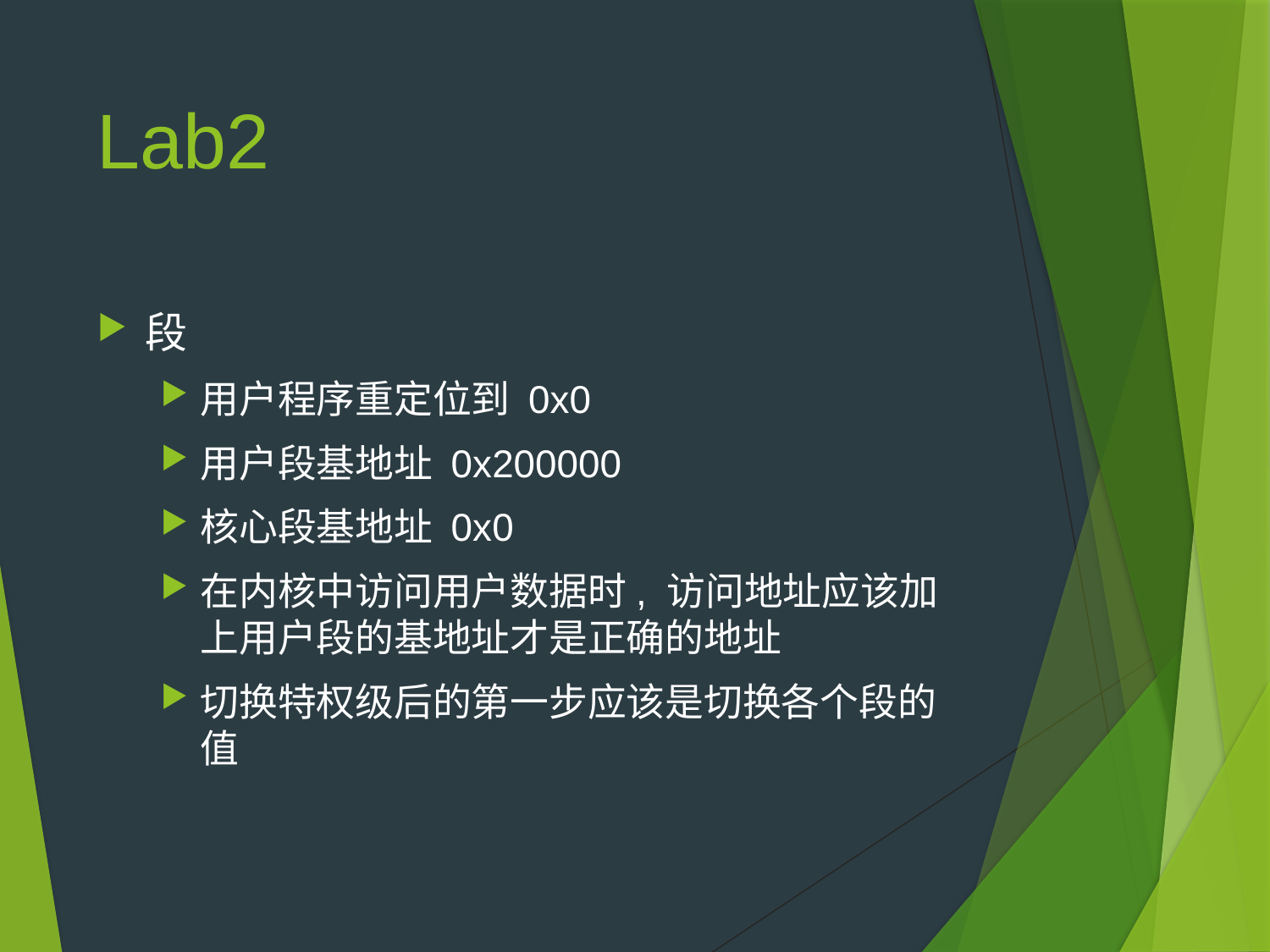

# Lab2
段
用户程序重定位到 0x0
用户段基地址 0x200000
核心段基地址 0x0
在内核中访问用户数据时, 访问地址应该加上用户段的基地址才是正确的地址
切换特权级后的第一步应该是切换各个段的值